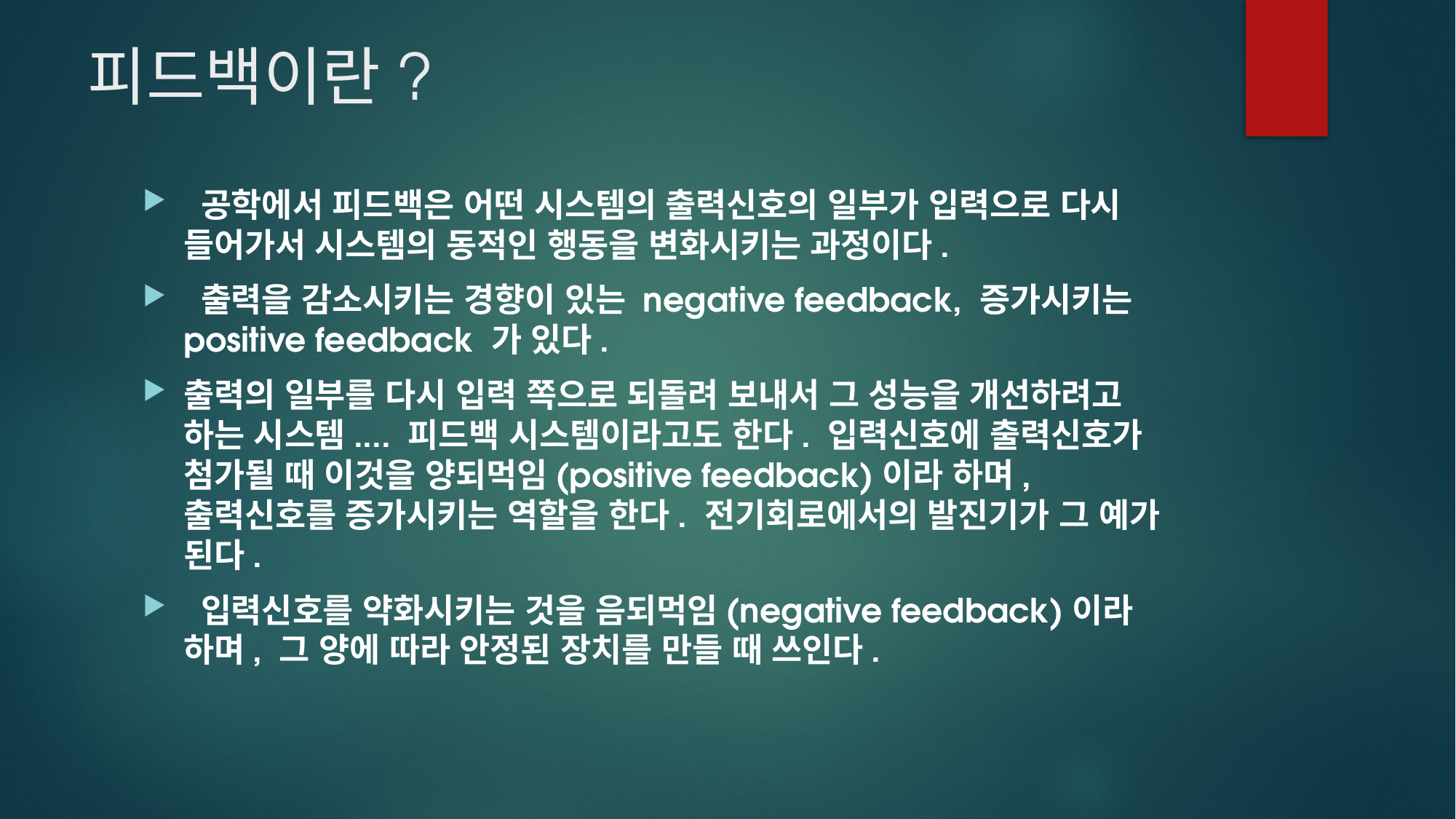

# 피드백이란?
 공학에서 피드백은 어떤 시스템의 출력신호의 일부가 입력으로 다시 들어가서 시스템의 동적인 행동을 변화시키는 과정이다.
 출력을 감소시키는 경향이 있는 negative feedback, 증가시키는 positive feedback 가 있다.
출력의 일부를 다시 입력 쪽으로 되돌려 보내서 그 성능을 개선하려고 하는 시스템.... 피드백 시스템이라고도 한다. 입력신호에 출력신호가 첨가될 때 이것을 양되먹임(positive feedback)이라 하며, 출력신호를 증가시키는 역할을 한다. 전기회로에서의 발진기가 그 예가 된다.
 입력신호를 약화시키는 것을 음되먹임(negative feedback)이라 하며, 그 양에 따라 안정된 장치를 만들 때 쓰인다.